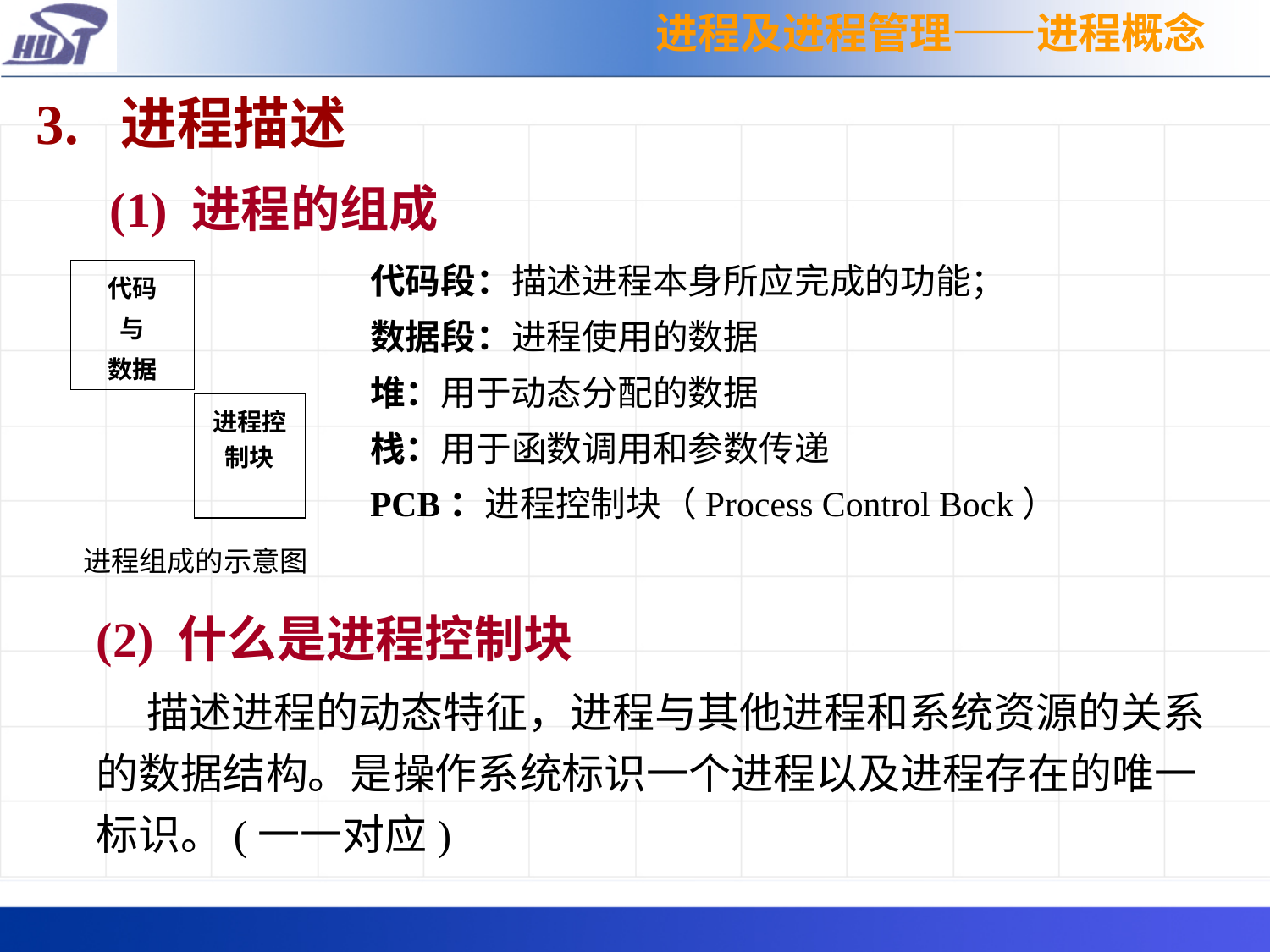

进程及进程管理——进程概念
3.  进程描述
      (1) 进程的组成
代码段：描述进程本身所应完成的功能；
数据段：进程使用的数据
堆：用于动态分配的数据
栈：用于函数调用和参数传递
PCB：进程控制块（Process Control Bock）
代码
与
数据
进程控制块

进程组成的示意图
	(2) 什么是进程控制块
            描述进程的动态特征，进程与其他进程和系统资源的关系的数据结构。是操作系统标识一个进程以及进程存在的唯一标识。(一一对应)